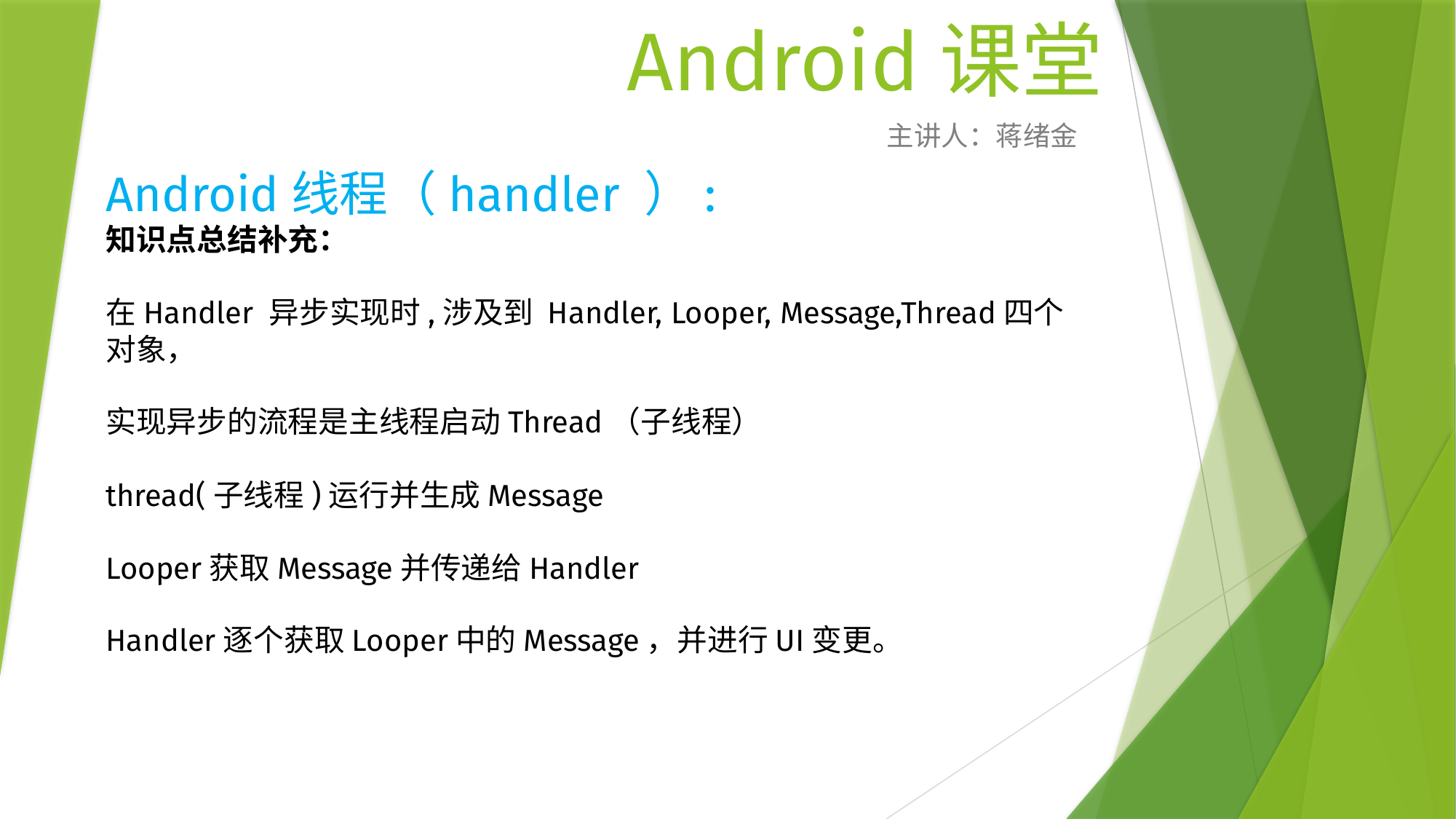

# Android课堂
主讲人：蒋绪金
Android线程（handler ）:
知识点总结补充：

在Handler 异步实现时,涉及到 Handler, Looper, Message,Thread四个对象，

实现异步的流程是主线程启动Thread（子线程）

thread(子线程)运行并生成Message

Looper获取Message并传递给Handler

Handler逐个获取Looper中的Message，并进行UI变更。